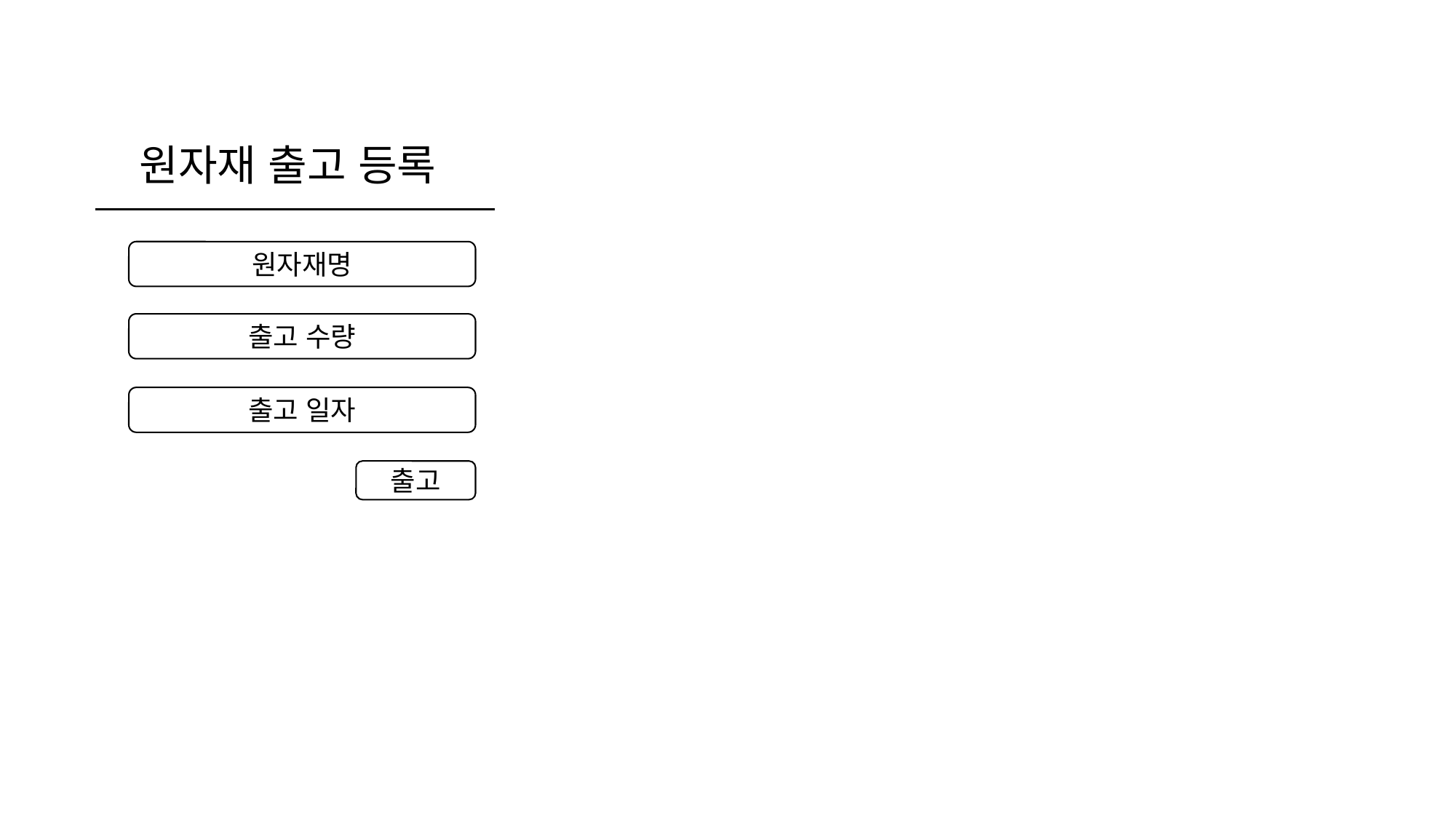

원자재 출고 등록
원자재명
출고 수량
출고 일자
출고